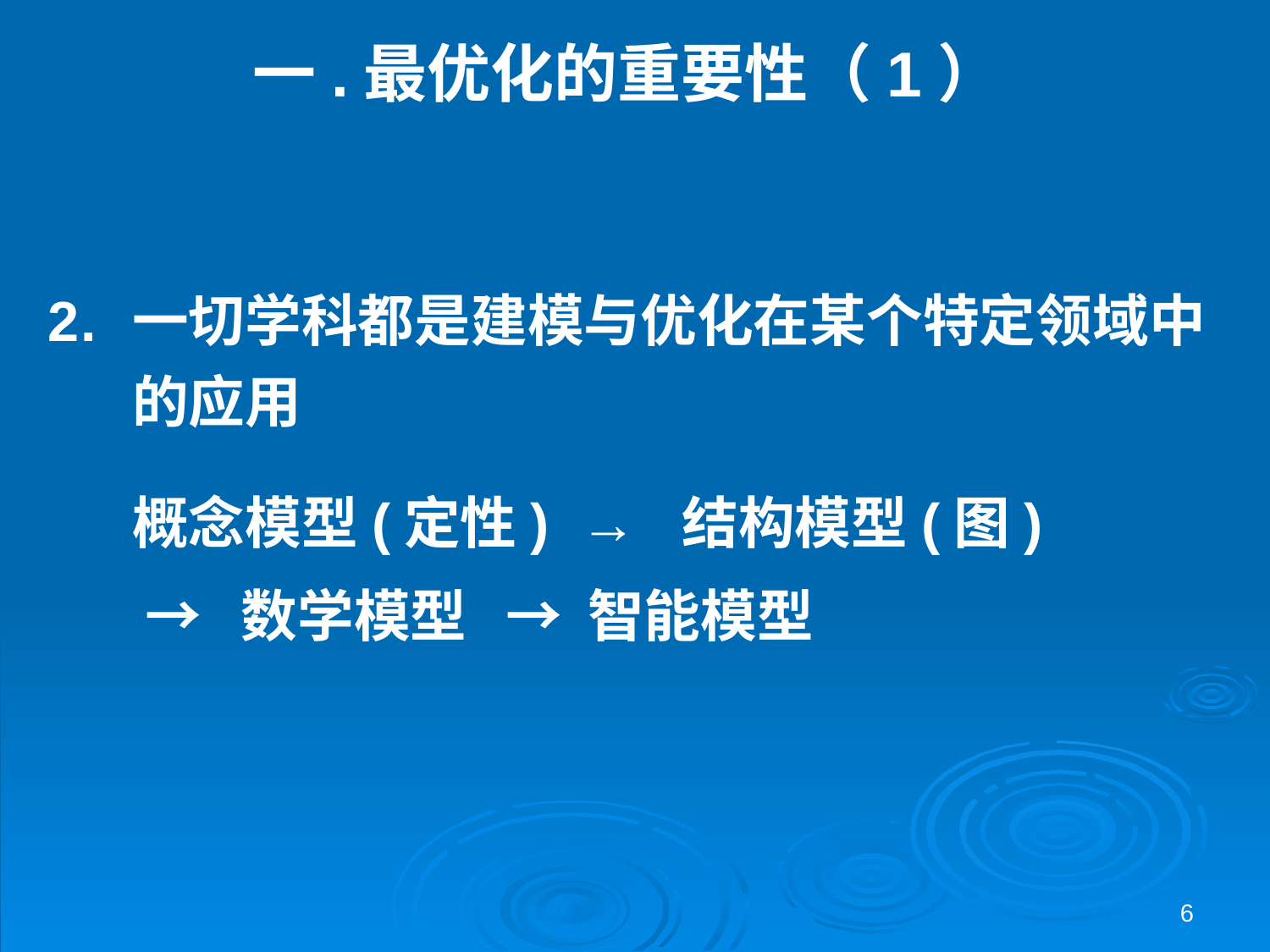

# 一.最优化的重要性（1）

一切学科都是建模与优化在某个特定领域中的应用

	概念模型(定性)  →  结构模型(图)
	 →  数学模型   →  智能模型

6